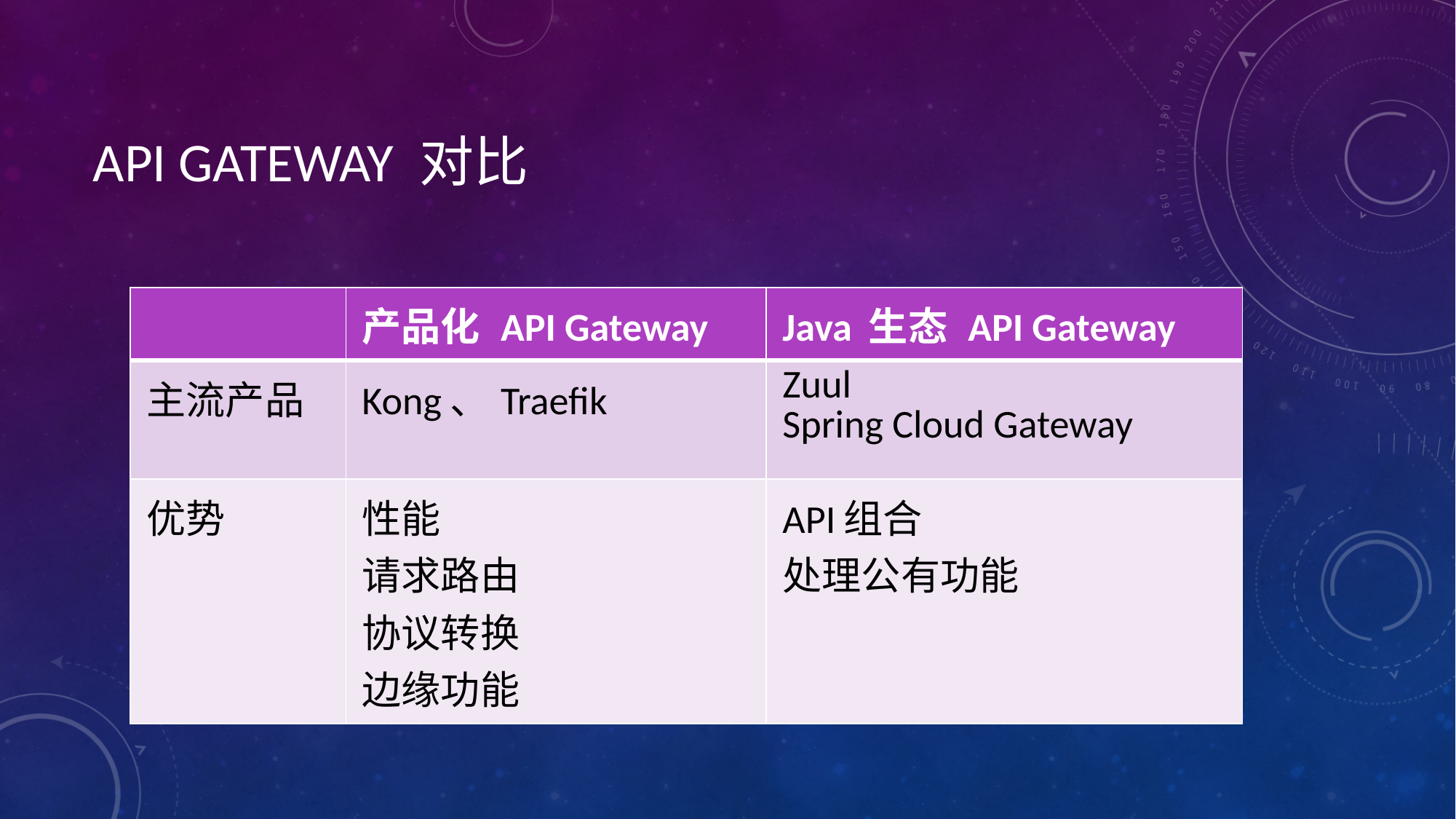

# Api gateway 对比
|  | 产品化 API Gateway | Java 生态 API Gateway |
| --- | --- | --- |
| 主流产品 | Kong、Traefik | Zuul Spring Cloud Gateway |
| 优势 | 性能 请求路由 协议转换 边缘功能 | API组合 处理公有功能 |